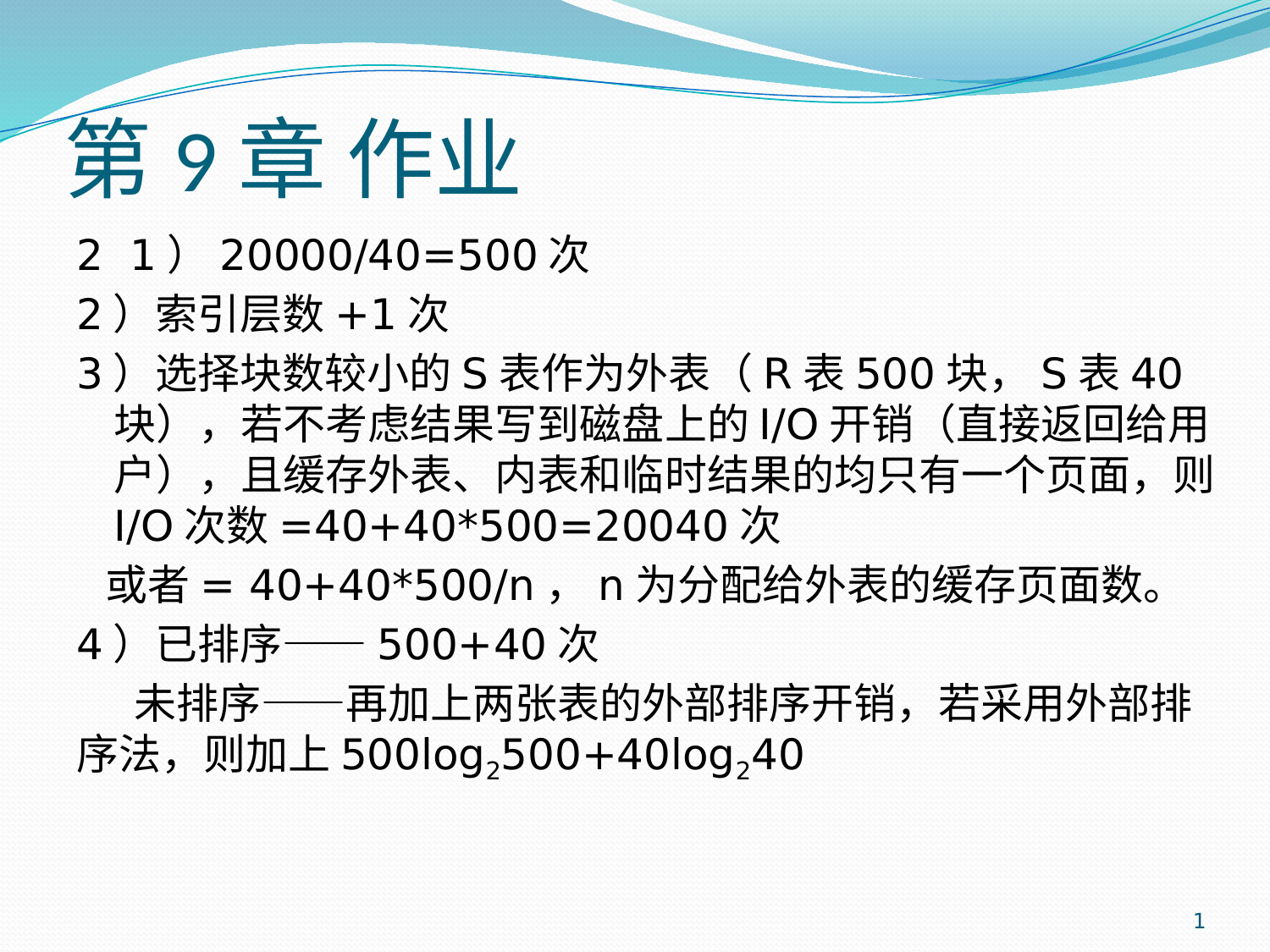

# 第9章 作业
2  1）20000/40=500次
2）索引层数+1次
3）选择块数较小的S表作为外表（R表500块，S表40块），若不考虑结果写到磁盘上的I/O开销（直接返回给用户），且缓存外表、内表和临时结果的均只有一个页面，则I/O次数=40+40*500=20040次
  或者= 40+40*500/n，n为分配给外表的缓存页面数。
4）已排序——500+40次
     未排序——再加上两张表的外部排序开销，若采用外部排序法，则加上500log2500+40log240
1